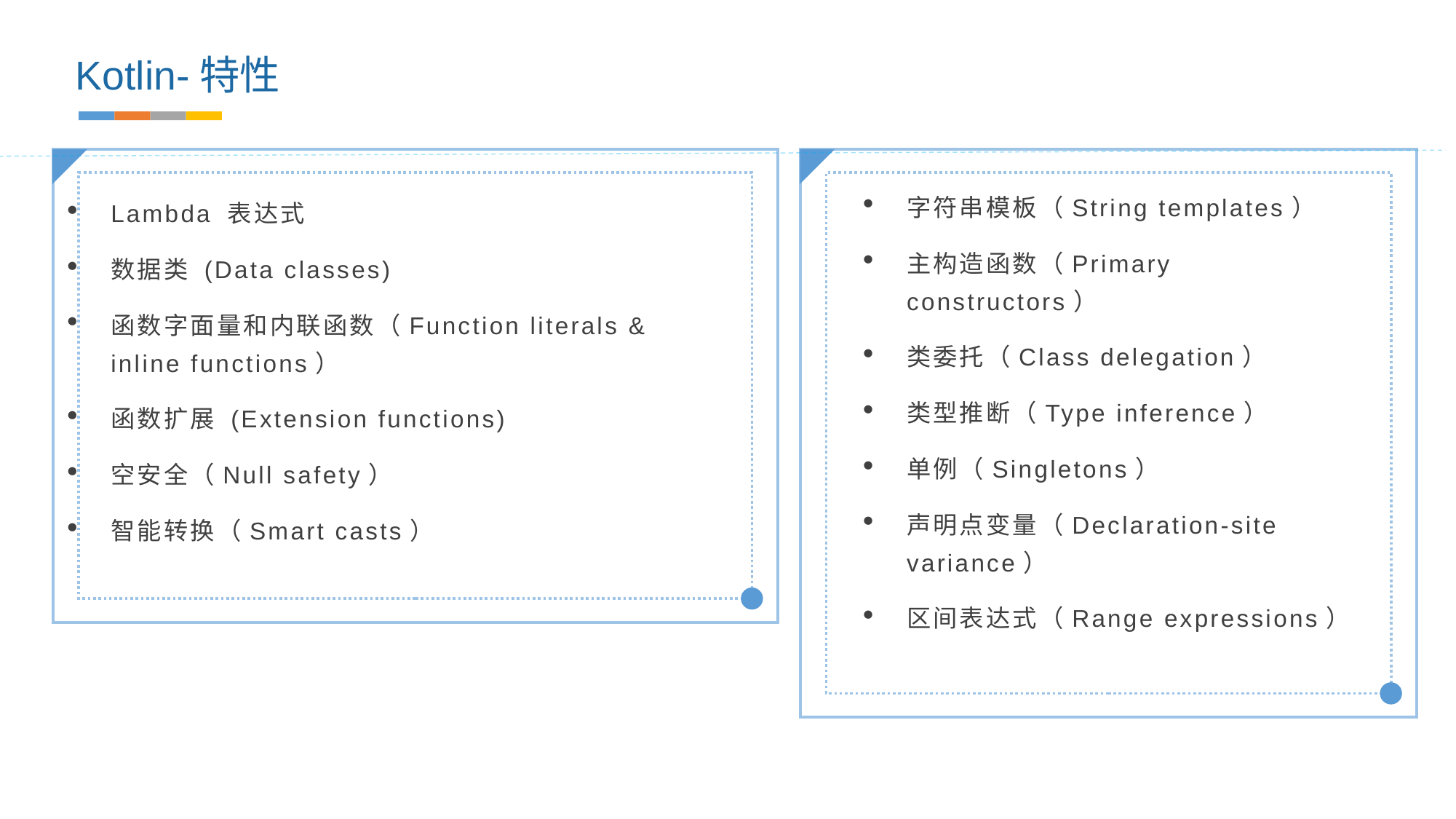

Kotlin-特性

字符串模板（String templates）
主构造函数（Primary constructors）
类委托（Class delegation）
类型推断（Type inference）
单例（Singletons）
声明点变量（Declaration-site variance）
区间表达式（Range expressions）
Lambda 表达式
数据类 (Data classes)
函数字面量和内联函数（Function literals & inline functions）
函数扩展 (Extension functions)
空安全（Null safety）
智能转换（Smart casts）